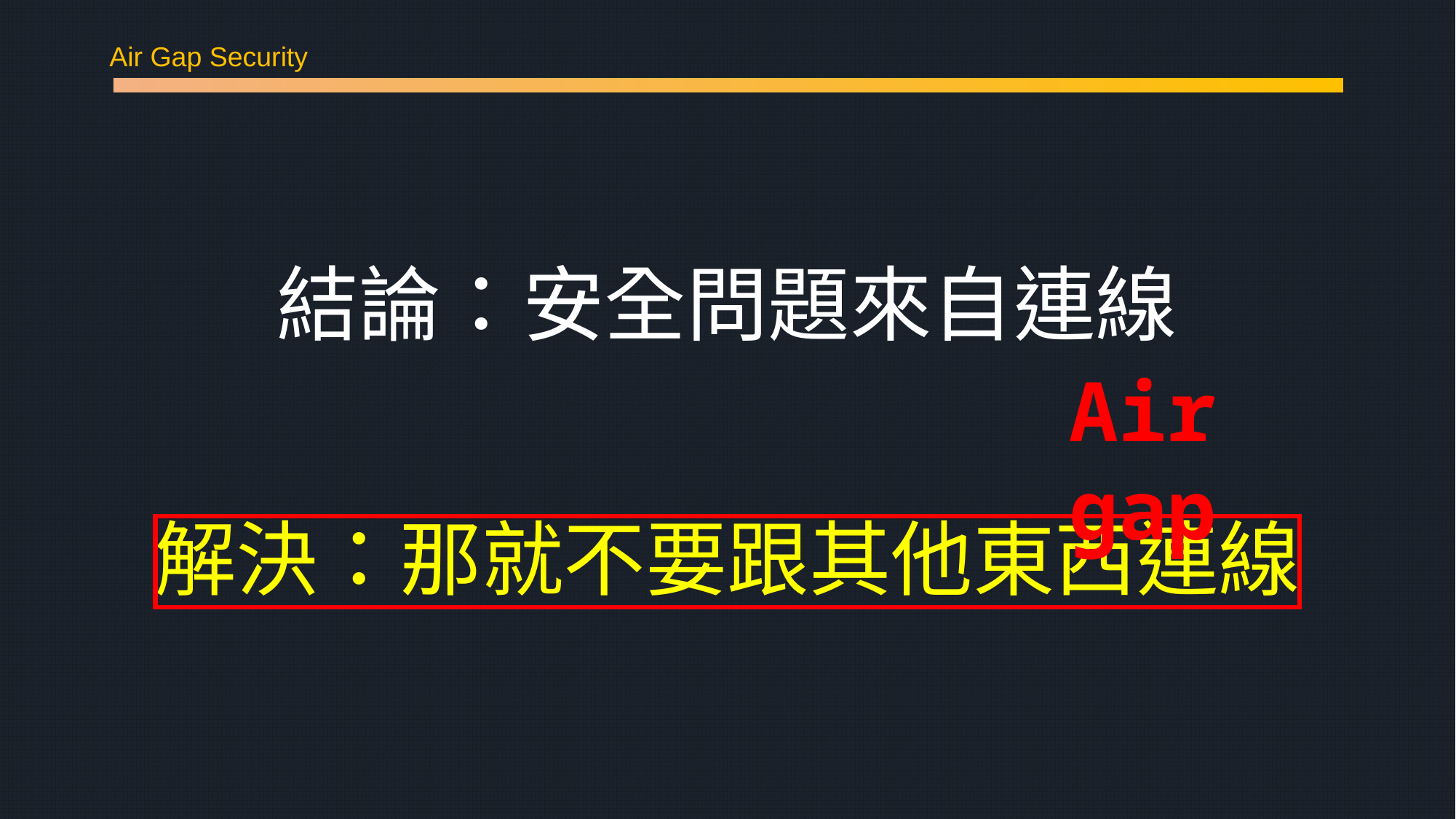

Air Gap Security

結論：安全問題來自連線
Air gap
解決：那就不要跟其他東西連線